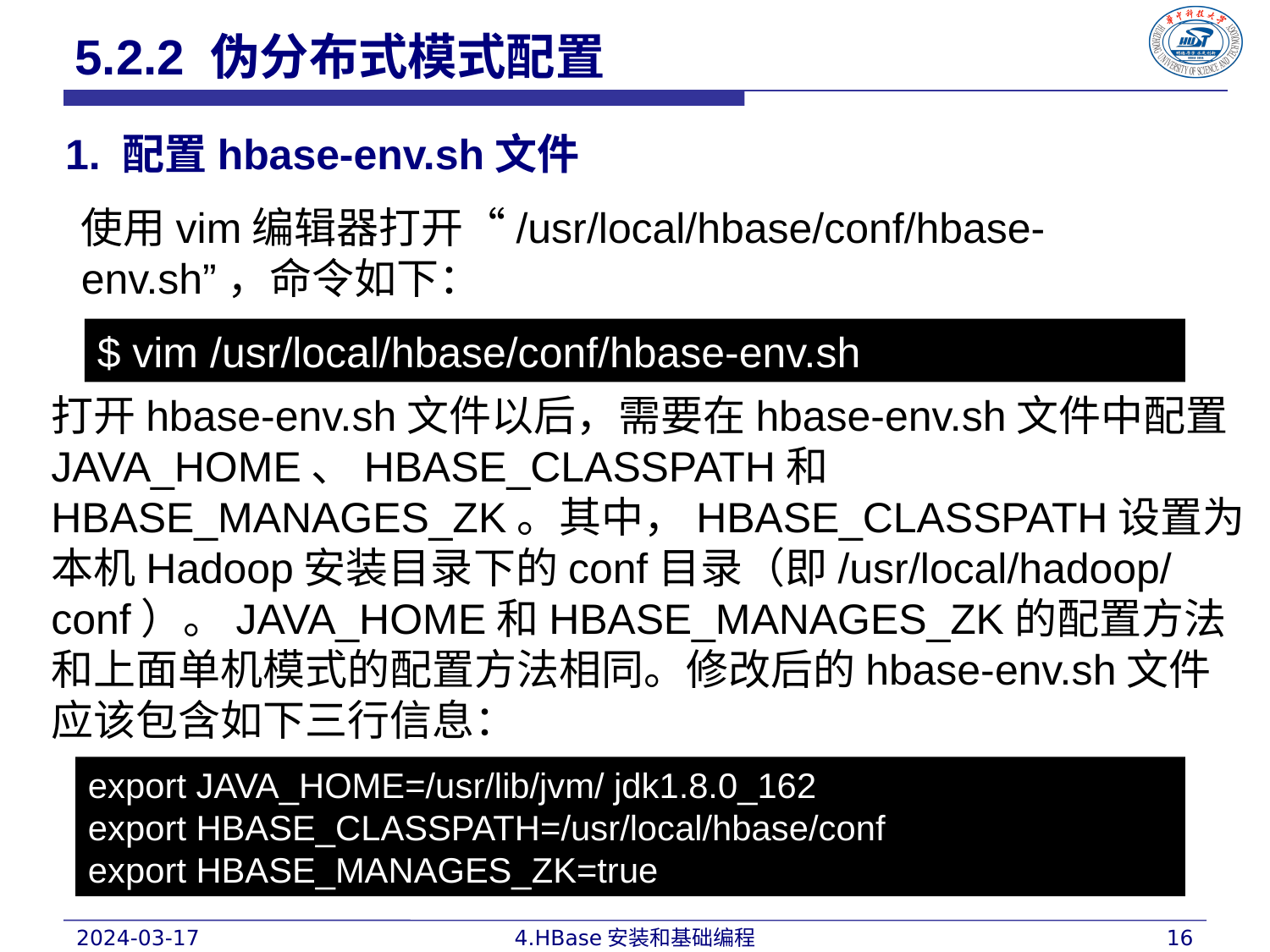

5.2.2 伪分布式模式配置
1. 配置hbase-env.sh文件
使用vim编辑器打开“/usr/local/hbase/conf/hbase-env.sh”，命令如下：
$ vim /usr/local/hbase/conf/hbase-env.sh
打开hbase-env.sh文件以后，需要在hbase-env.sh文件中配置JAVA_HOME、HBASE_CLASSPATH和HBASE_MANAGES_ZK。其中，HBASE_CLASSPATH设置为本机Hadoop安装目录下的conf目录（即/usr/local/hadoop/conf）。JAVA_HOME和HBASE_MANAGES_ZK的配置方法和上面单机模式的配置方法相同。修改后的hbase-env.sh文件应该包含如下三行信息：
export JAVA_HOME=/usr/lib/jvm/ jdk1.8.0_162
export HBASE_CLASSPATH=/usr/local/hbase/conf
export HBASE_MANAGES_ZK=true
2024-03-17
4.HBase安装和基础编程
16